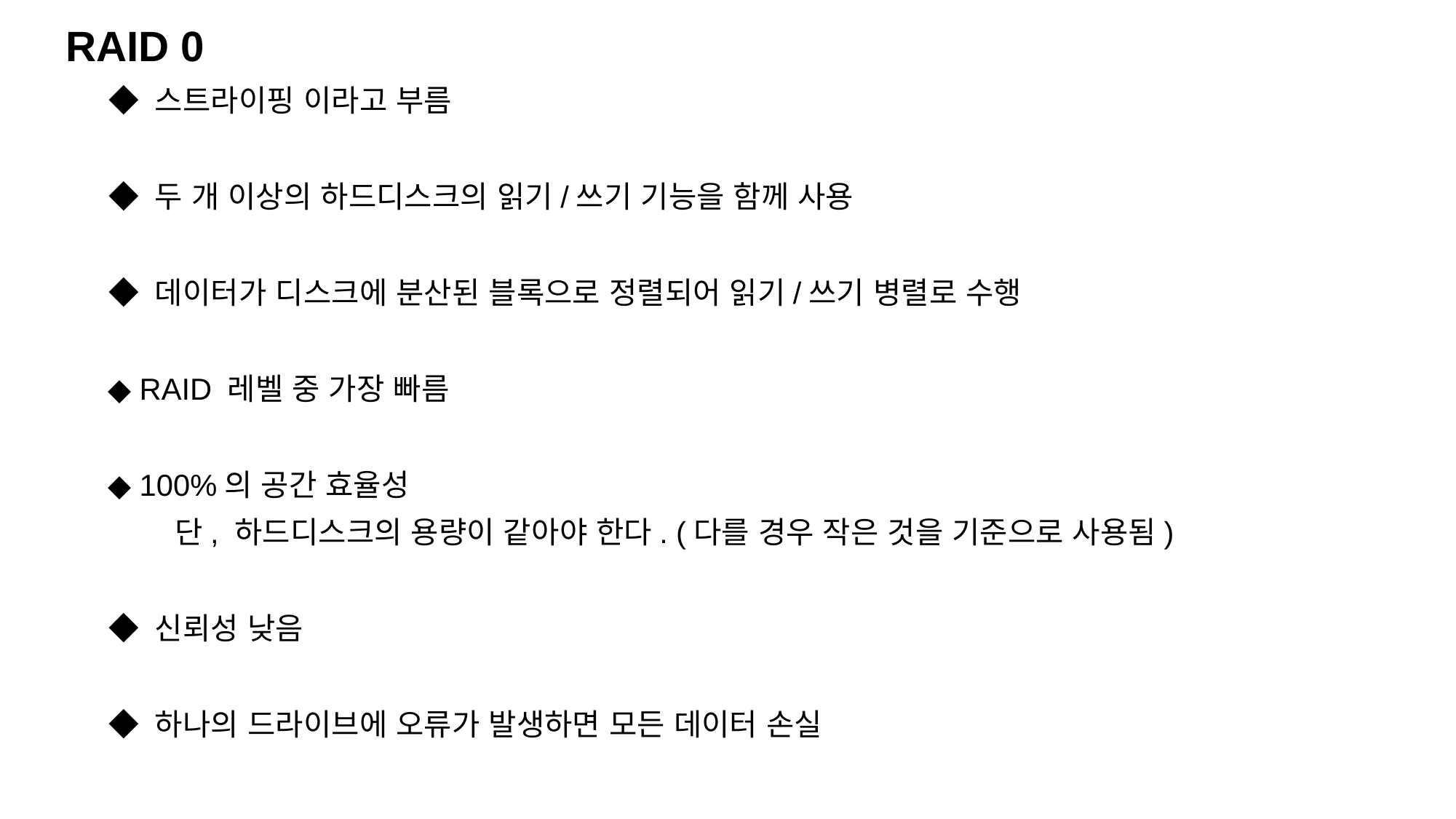

RAID 0
     ◆ 스트라이핑 이라고 부름

     ◆ 두 개 이상의 하드디스크의 읽기/쓰기 기능을 함께 사용

     ◆ 데이터가 디스크에 분산된 블록으로 정렬되어 읽기/쓰기 병렬로 수행

     ◆ RAID 레벨 중 가장 빠름

     ◆ 100%의 공간 효율성
	단, 하드디스크의 용량이 같아야 한다. (다를 경우 작은 것을 기준으로 사용됨)

     ◆ 신뢰성 낮음

     ◆ 하나의 드라이브에 오류가 발생하면 모든 데이터 손실